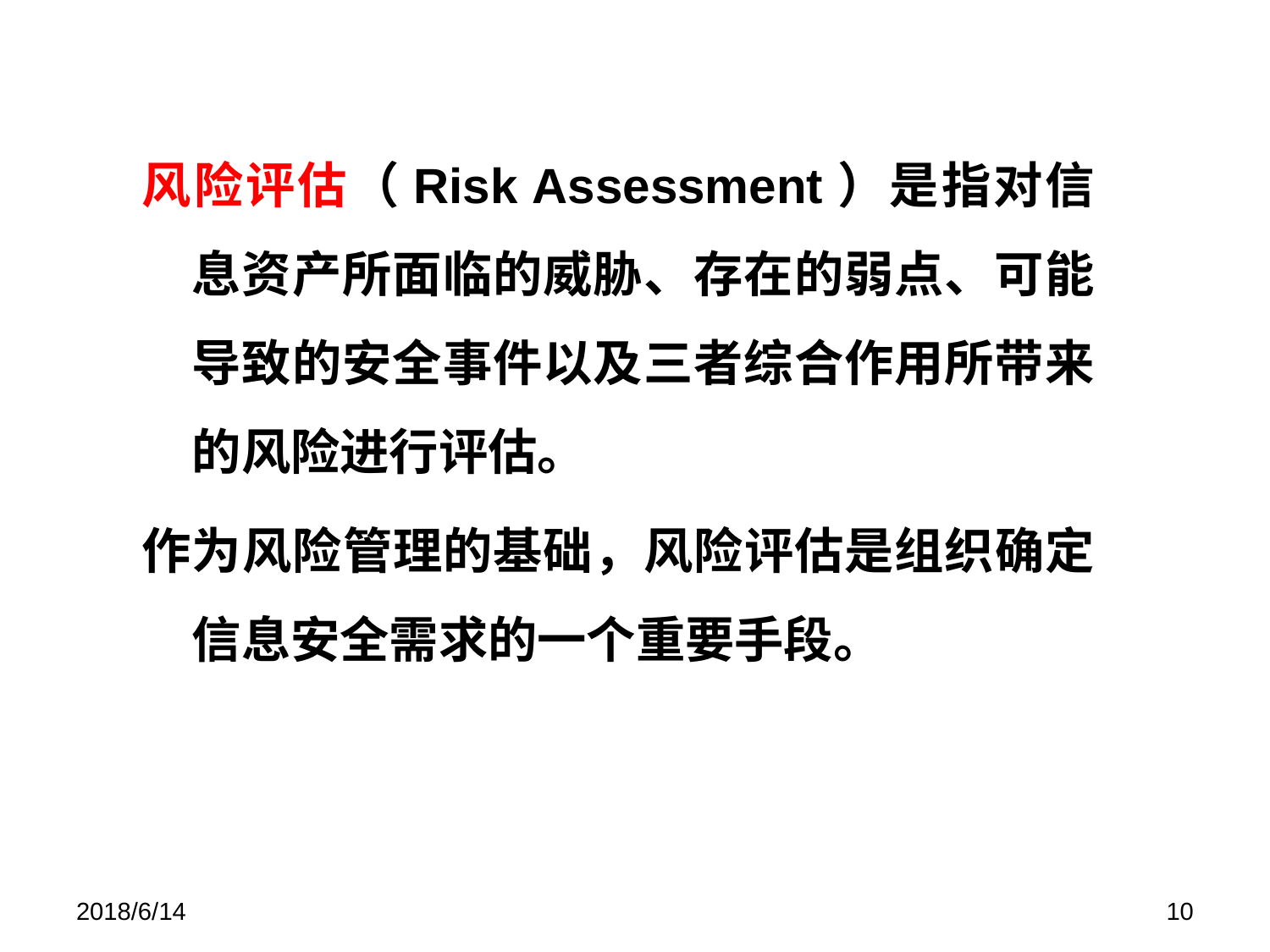

风险评估（Risk Assessment）是指对信息资产所面临的威胁、存在的弱点、可能导致的安全事件以及三者综合作用所带来的风险进行评估。
作为风险管理的基础，风险评估是组织确定信息安全需求的一个重要手段。
2018/6/14
10